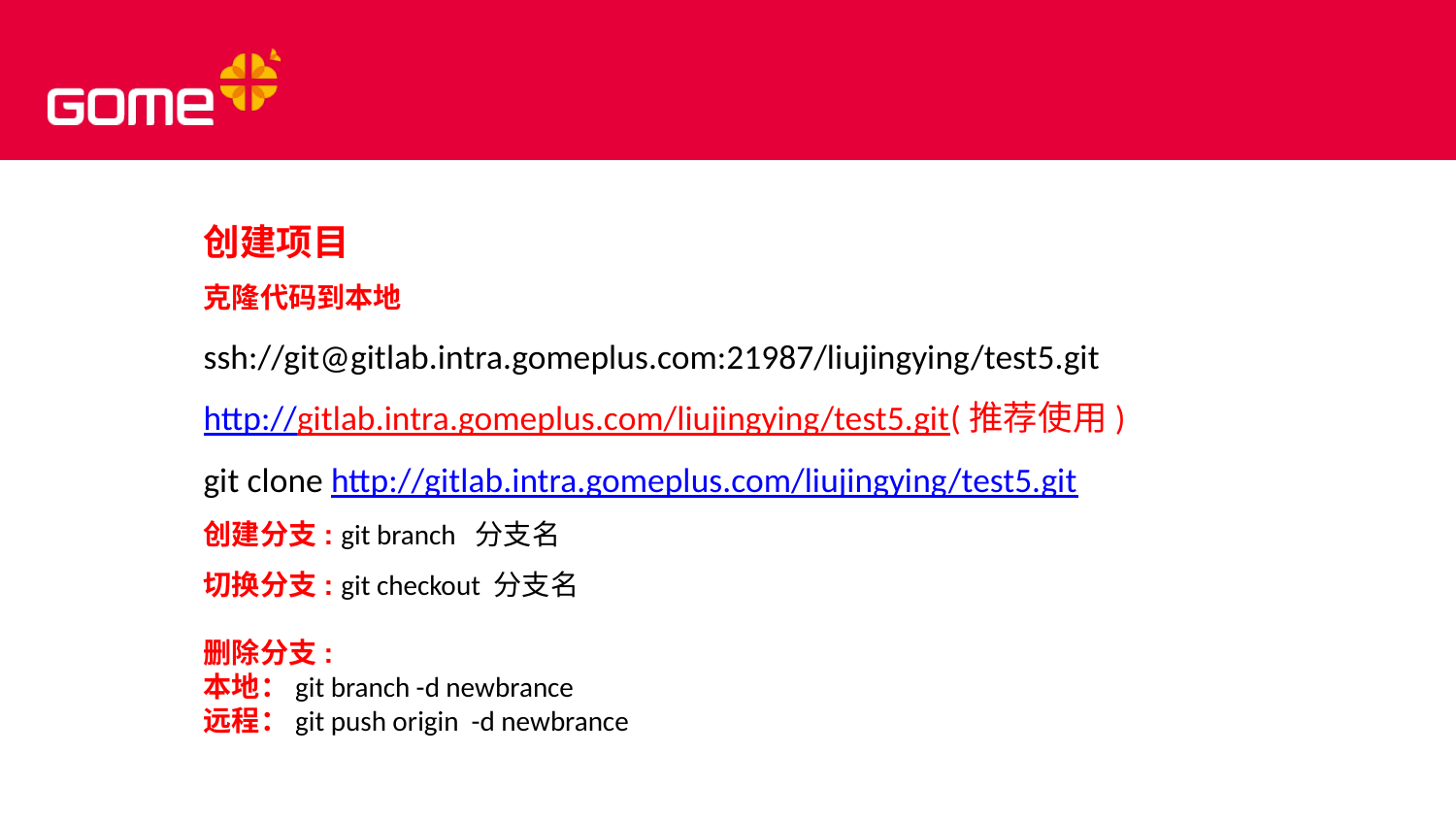

创建项目
克隆代码到本地
ssh://git@gitlab.intra.gomeplus.com:21987/liujingying/test5.git
http://gitlab.intra.gomeplus.com/liujingying/test5.git(推荐使用)
git clone http://gitlab.intra.gomeplus.com/liujingying/test5.git
创建分支: git branch  分支名
切换分支: git checkout 分支名

删除分支:
本地：git branch -d newbrance
远程：git push origin  -d newbrance